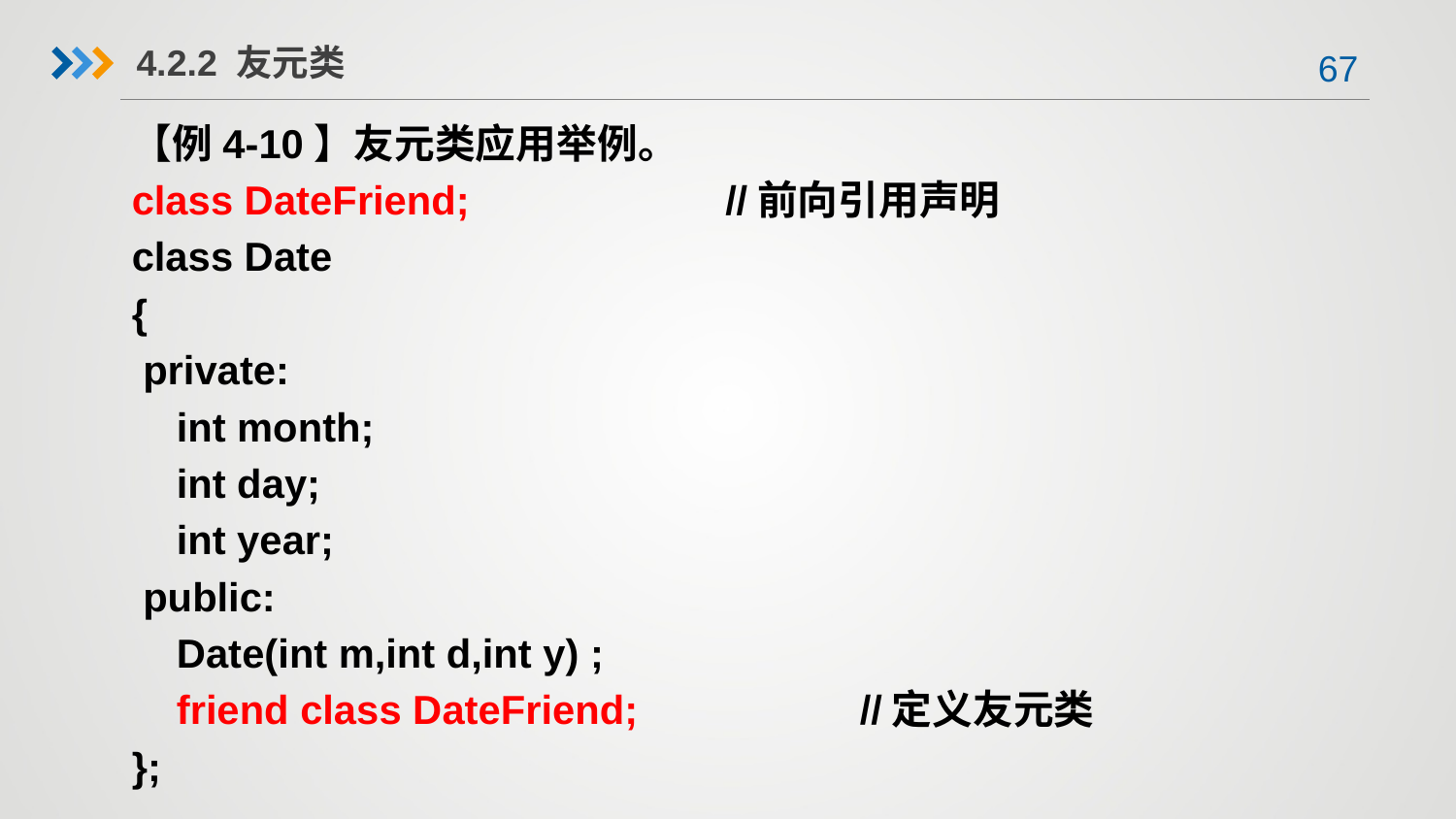

4.2.2 友元类
【例4-10】友元类应用举例。
class DateFriend;  		 //前向引用声明
class Date
{
 private:
    int month;
    int day;
    int year;
 public:
    Date(int m,int d,int y) ;
    friend class DateFriend; 		//定义友元类
};